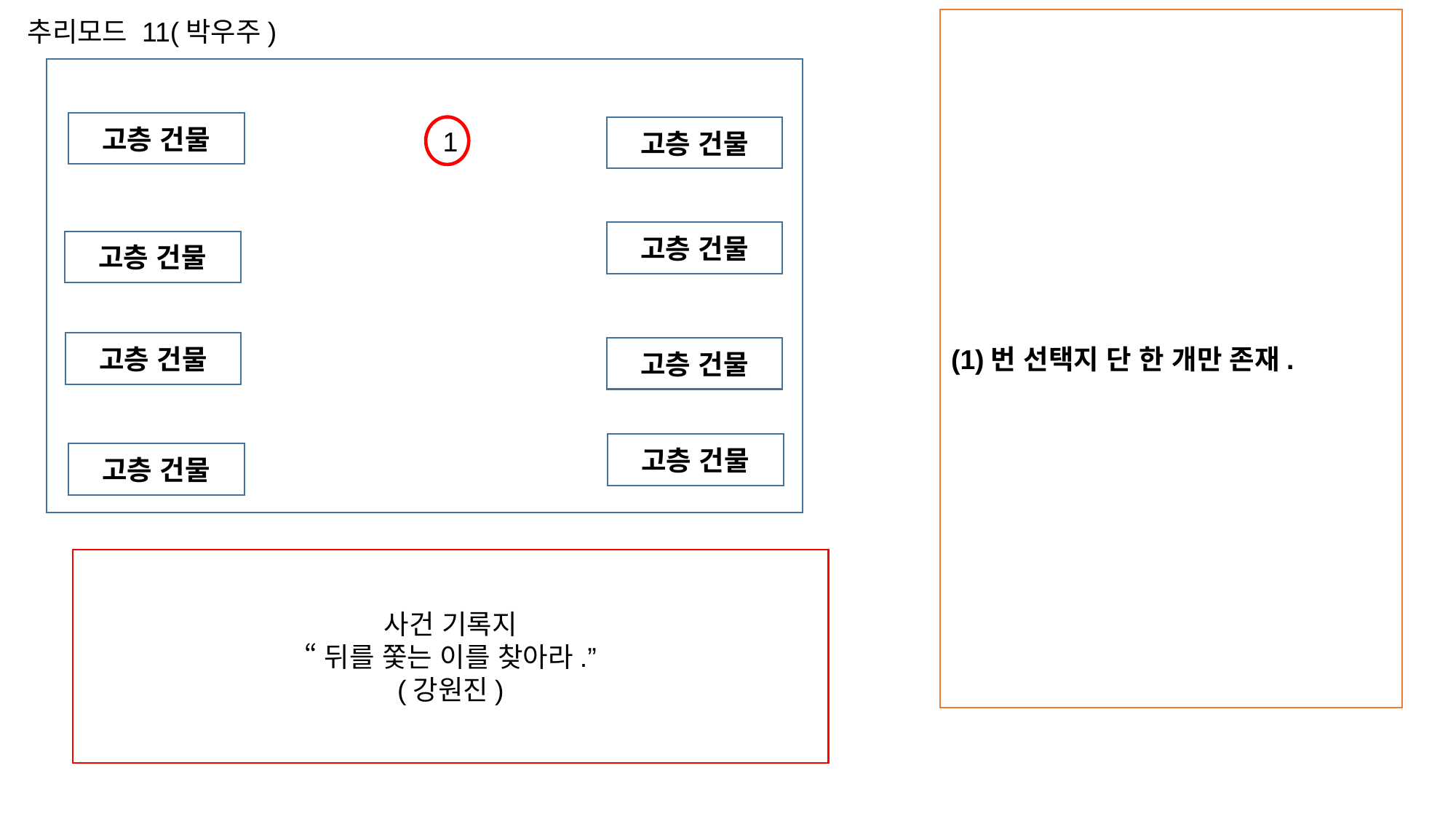

추리모드 11(박우주)
(1)번 선택지 단 한 개만 존재.
3
고층 건물
1
고층 건물
고층 건물
고층 건물
고층 건물
고층 건물
고층 건물
고층 건물
사건 기록지
“뒤를 쫓는 이를 찾아라.”
(강원진)